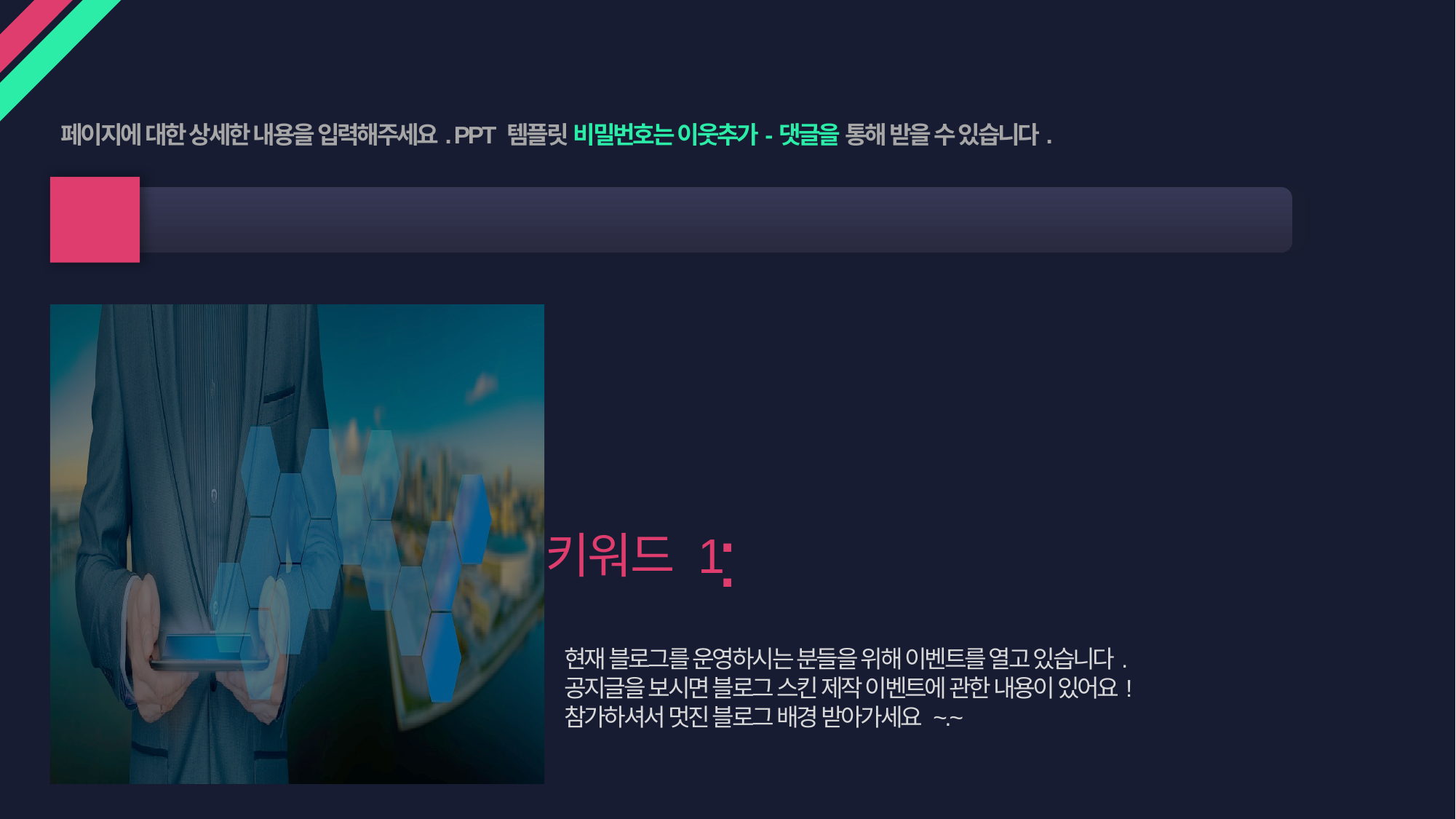

페이지 제목 입력
페이지에 대한 상세한 내용을 입력해주세요. PPT 템플릿 비밀번호는 이웃추가-댓글을 통해 받을 수 있습니다.

키워드 1
키워드 2
키워드 3
키워드 4
키워드 5

:
키워드 1
내용을 입력해주세요
현재 블로그를 운영하시는 분들을 위해 이벤트를 열고 있습니다.
공지글을 보시면 블로그 스킨 제작 이벤트에 관한 내용이 있어요!
참가하셔서 멋진 블로그 배경 받아가세요 ~.~